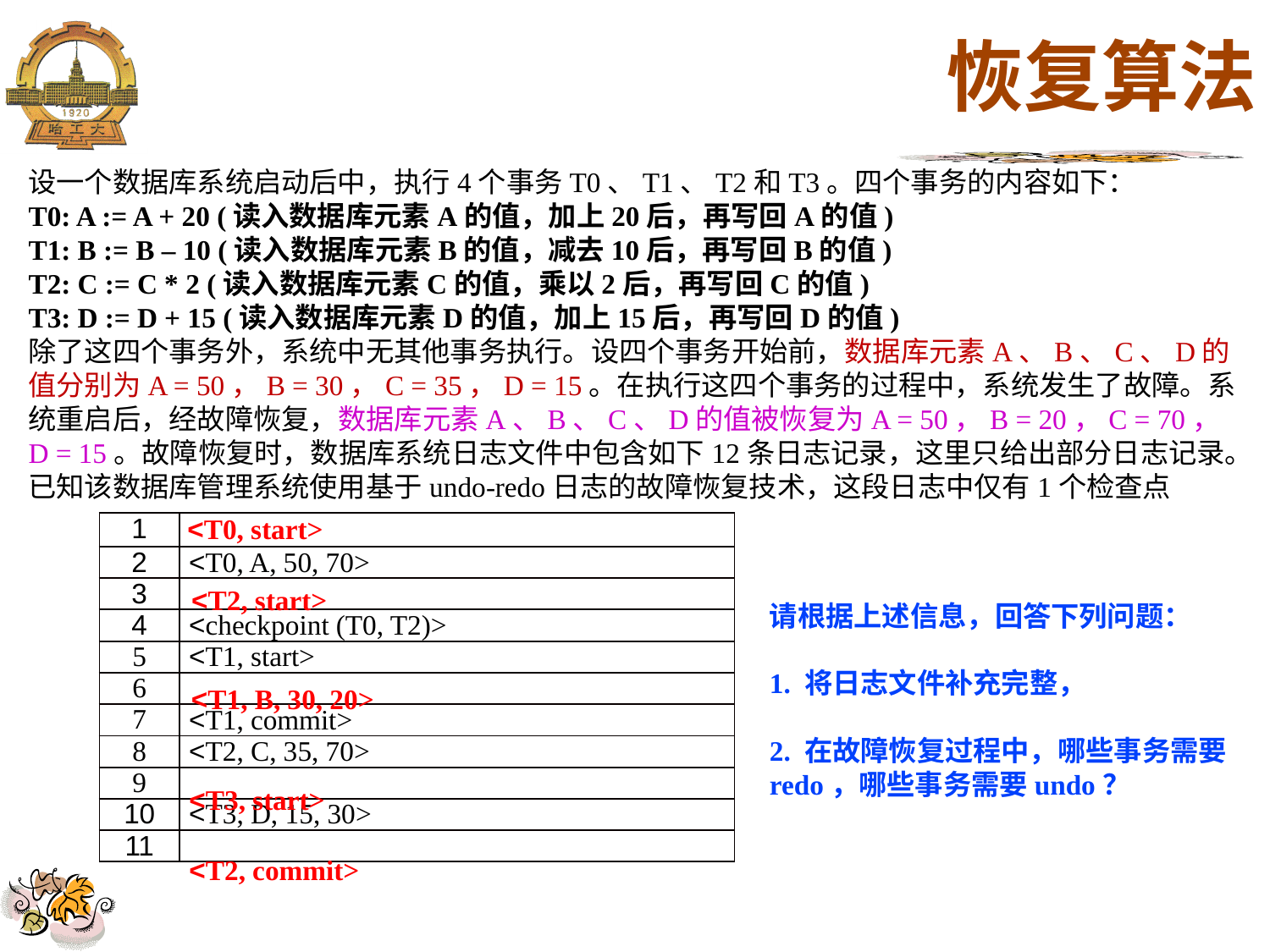

# 恢复算法
设一个数据库系统启动后中，执行4个事务T0、T1、T2和T3。四个事务的内容如下：
T0: A := A + 20 (读入数据库元素A的值，加上20后，再写回A的值)
T1: B := B – 10 (读入数据库元素B的值，减去10后，再写回B的值)
T2: C := C * 2 (读入数据库元素C的值，乘以2后，再写回C的值)
T3: D := D + 15 (读入数据库元素D的值，加上15后，再写回D的值)
除了这四个事务外，系统中无其他事务执行。设四个事务开始前，数据库元素A、B、C、D的值分别为A = 50，B = 30，C = 35，D = 15。在执行这四个事务的过程中，系统发生了故障。系统重启后，经故障恢复，数据库元素A、B、C、D的值被恢复为A = 50，B = 20，C = 70，D = 15。故障恢复时，数据库系统日志文件中包含如下12条日志记录，这里只给出部分日志记录。已知该数据库管理系统使用基于undo-redo日志的故障恢复技术，这段日志中仅有1个检查点
<T0, start>
| 1 |  |
| --- | --- |
| 2 | <T0, A, 50, 70> |
| 3 |  |
| 4 | <checkpoint (T0, T2)> |
| 5 | <T1, start> |
| 6 |  |
| 7 | <T1, commit> |
| 8 | <T2, C, 35, 70> |
| 9 |  |
| 10 | <T3, D, 15, 30> |
| 11 |  |

请根据上述信息，回答下列问题：

1. 将日志文件补充完整，

2. 在故障恢复过程中，哪些事务需要redo，哪些事务需要undo？
<T2, start>
<T1, B, 30, 20>
<T3, start>
<T2, commit>